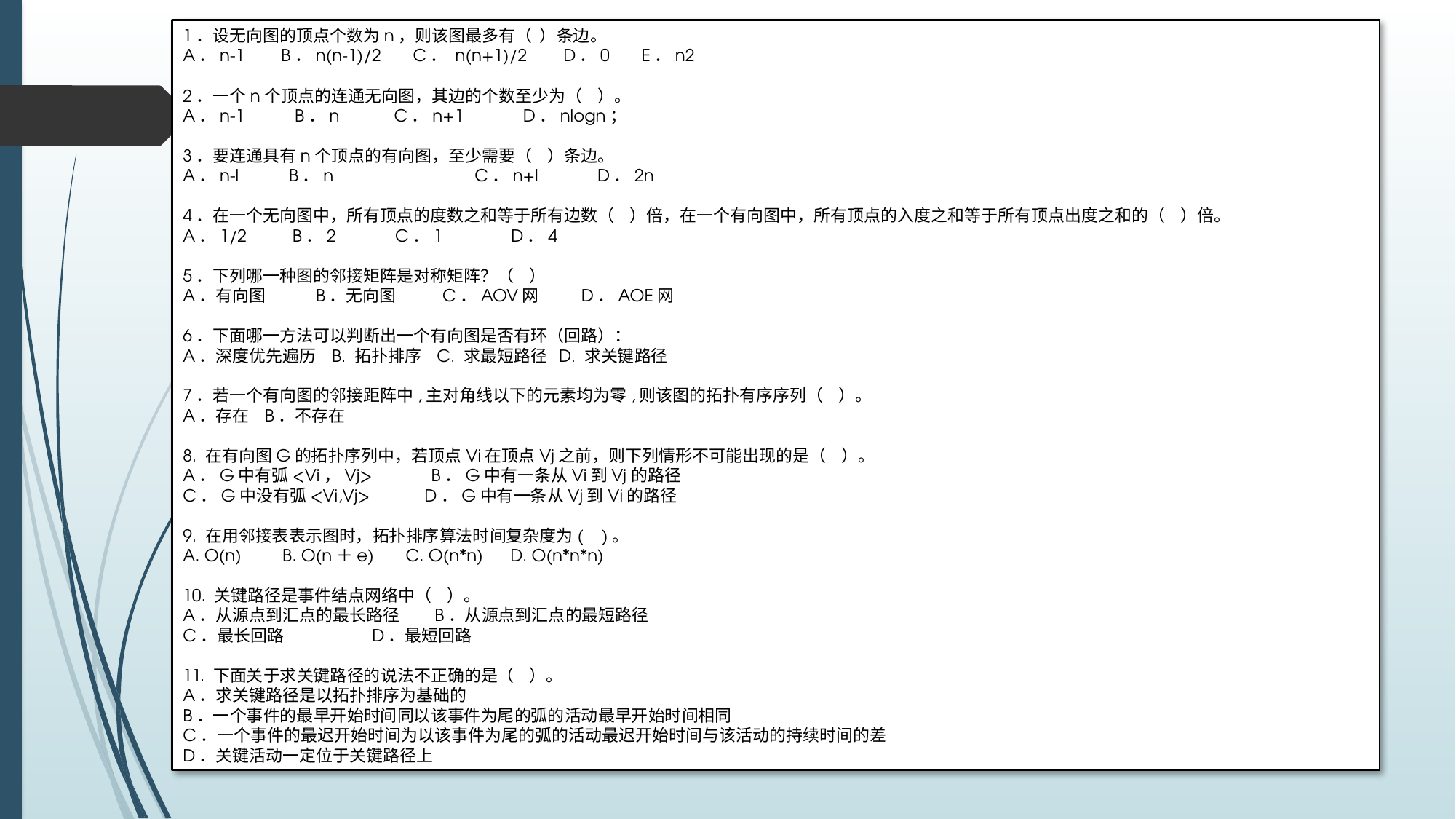

1．设无向图的顶点个数为n，则该图最多有（  ）条边。
A．n-1        B．n(n-1)/2       C． n(n+1)/2        D．0       E．n2

2．一个n个顶点的连通无向图，其边的个数至少为（    ）。
A．n-1           B．n            C．n+1             D．nlogn；

3．要连通具有n个顶点的有向图，至少需要（    ）条边。
A．n-l           B．n                               C．n+l             D．2n

4．在一个无向图中，所有顶点的度数之和等于所有边数（    ）倍，在一个有向图中，所有顶点的入度之和等于所有顶点出度之和的（    ）倍。
A．1/2          B．2             C．1               D．4

5．下列哪一种图的邻接矩阵是对称矩阵？（    ）
A．有向图            B．无向图           C．AOV网          D．AOE网

6．下面哪一方法可以判断出一个有向图是否有环（回路）：
A．深度优先遍历   B. 拓扑排序   C. 求最短路径  D. 求关键路径

7．若一个有向图的邻接距阵中,主对角线以下的元素均为零,则该图的拓扑有序序列（    ）。
A．存在   B．不存在

8. 在有向图G的拓扑序列中，若顶点Vi在顶点Vj之前，则下列情形不可能出现的是（    ）。
A．G中有弧<Vi，Vj>             B．G中有一条从Vi到Vj的路径
C．G中没有弧<Vi,Vj>            D．G中有一条从Vj到Vi的路径

9. 在用邻接表表示图时，拓扑排序算法时间复杂度为(    )。
A. O(n)         B. O(n＋e)       C. O(n*n)      D. O(n*n*n)

10. 关键路径是事件结点网络中（    ）。
A．从源点到汇点的最长路径        B．从源点到汇点的最短路径
C．最长回路                      D．最短回路

11. 下面关于求关键路径的说法不正确的是（    ）。
A．求关键路径是以拓扑排序为基础的
B．一个事件的最早开始时间同以该事件为尾的弧的活动最早开始时间相同
C．一个事件的最迟开始时间为以该事件为尾的弧的活动最迟开始时间与该活动的持续时间的差
D．关键活动一定位于关键路径上